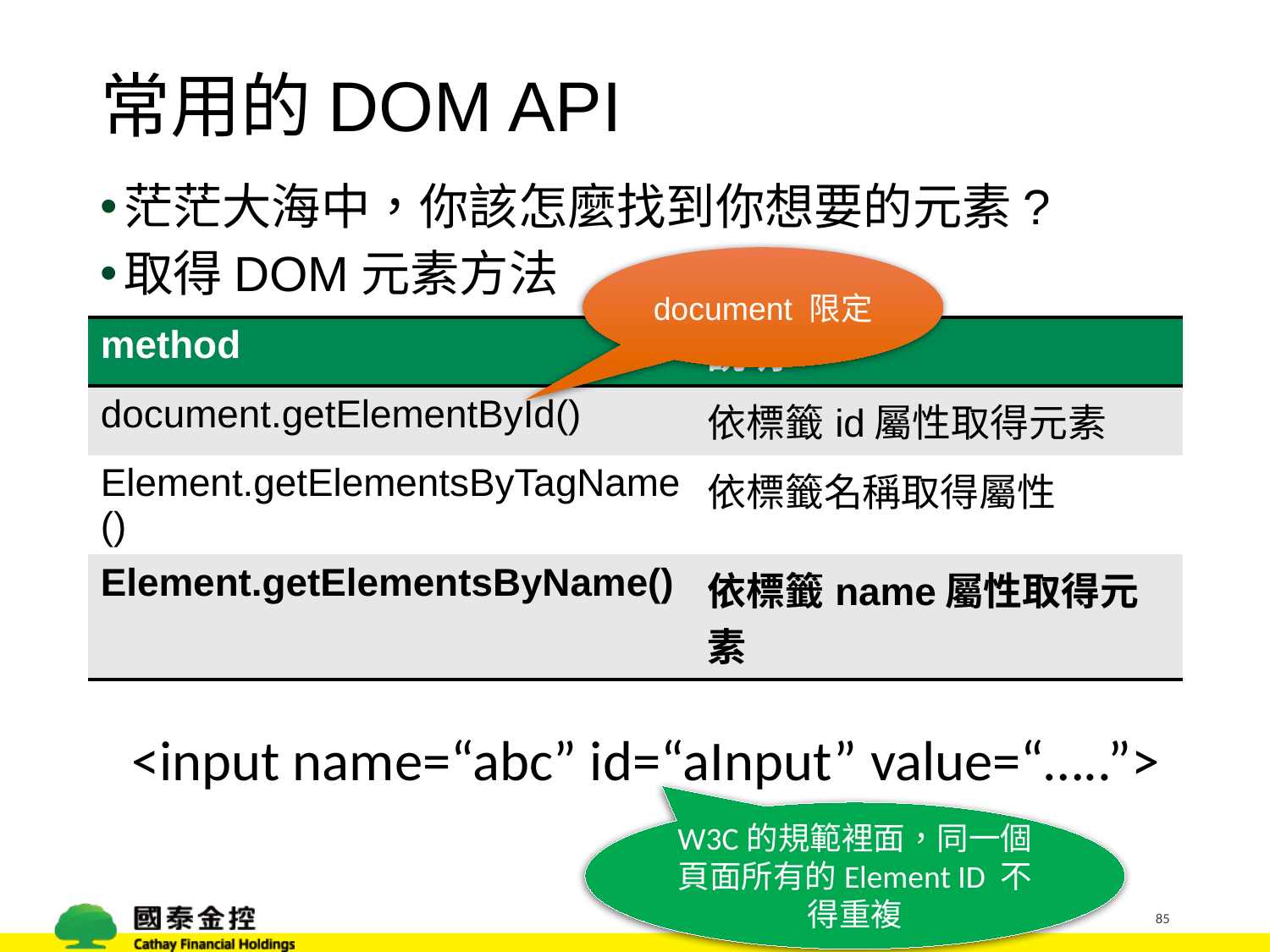

# 常用的DOM API
茫茫大海中，你該怎麼找到你想要的元素?
取得DOM元素方法
document 限定
| method | 說明 |
| --- | --- |
| document.getElementById() | 依標籤id屬性取得元素 |
| Element.getElementsByTagName() | 依標籤名稱取得屬性 |
| Element.getElementsByName() | 依標籤name屬性取得元素 |
<input name=“abc” id=“aInput” value=“…..”>
W3C的規範裡面，同一個頁面所有的Element ID 不得重複